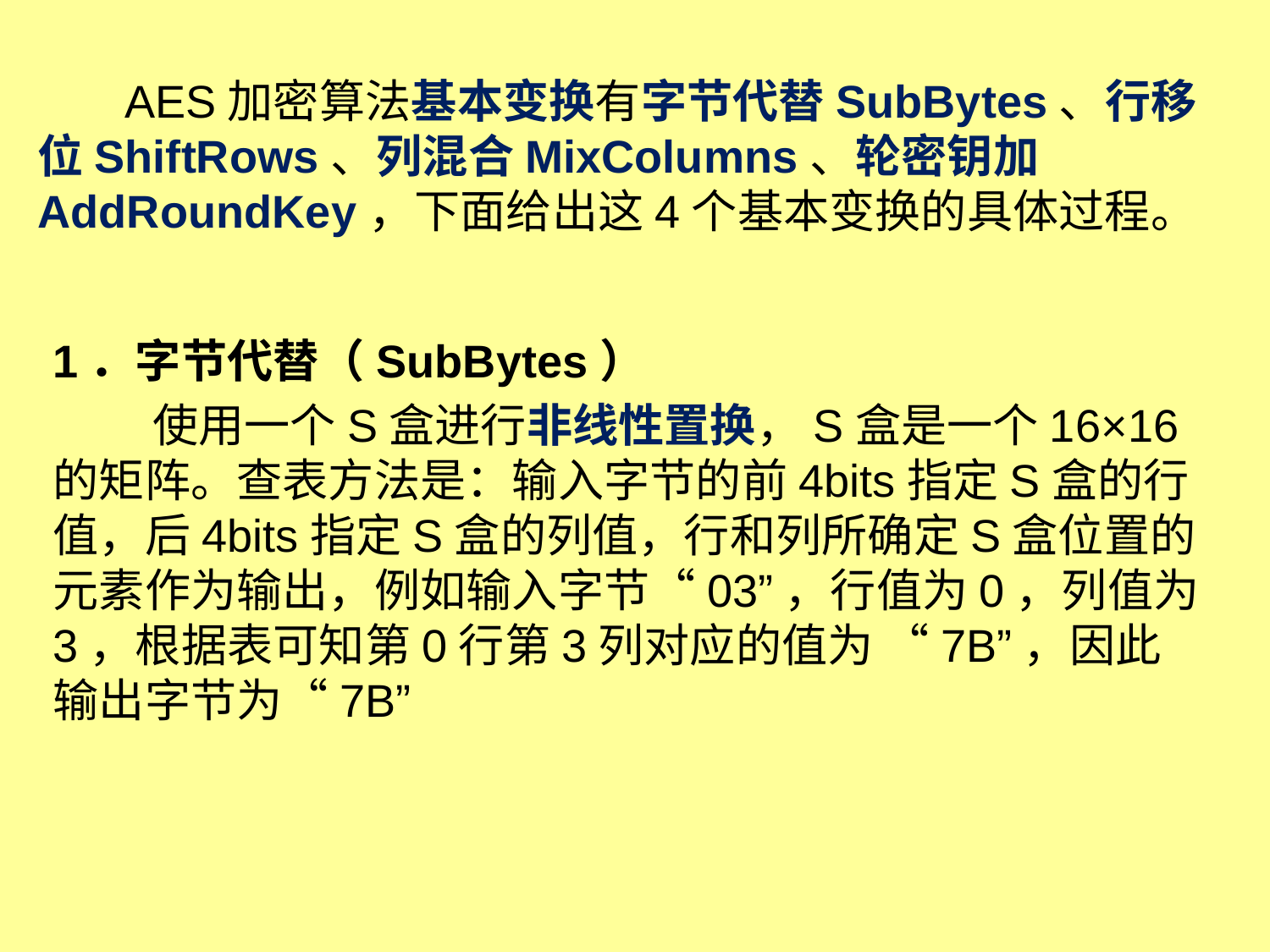

AES加密算法基本变换有字节代替SubBytes、行移位ShiftRows、列混合MixColumns、轮密钥加AddRoundKey，下面给出这4个基本变换的具体过程。

1．字节代替（SubBytes）
使用一个S盒进行非线性置换，S盒是一个16×16的矩阵。查表方法是：输入字节的前4bits指定S盒的行值，后4bits指定S盒的列值，行和列所确定S盒位置的元素作为输出，例如输入字节“03”，行值为0，列值为3，根据表可知第0行第3列对应的值为 “7B”，因此输出字节为“7B”